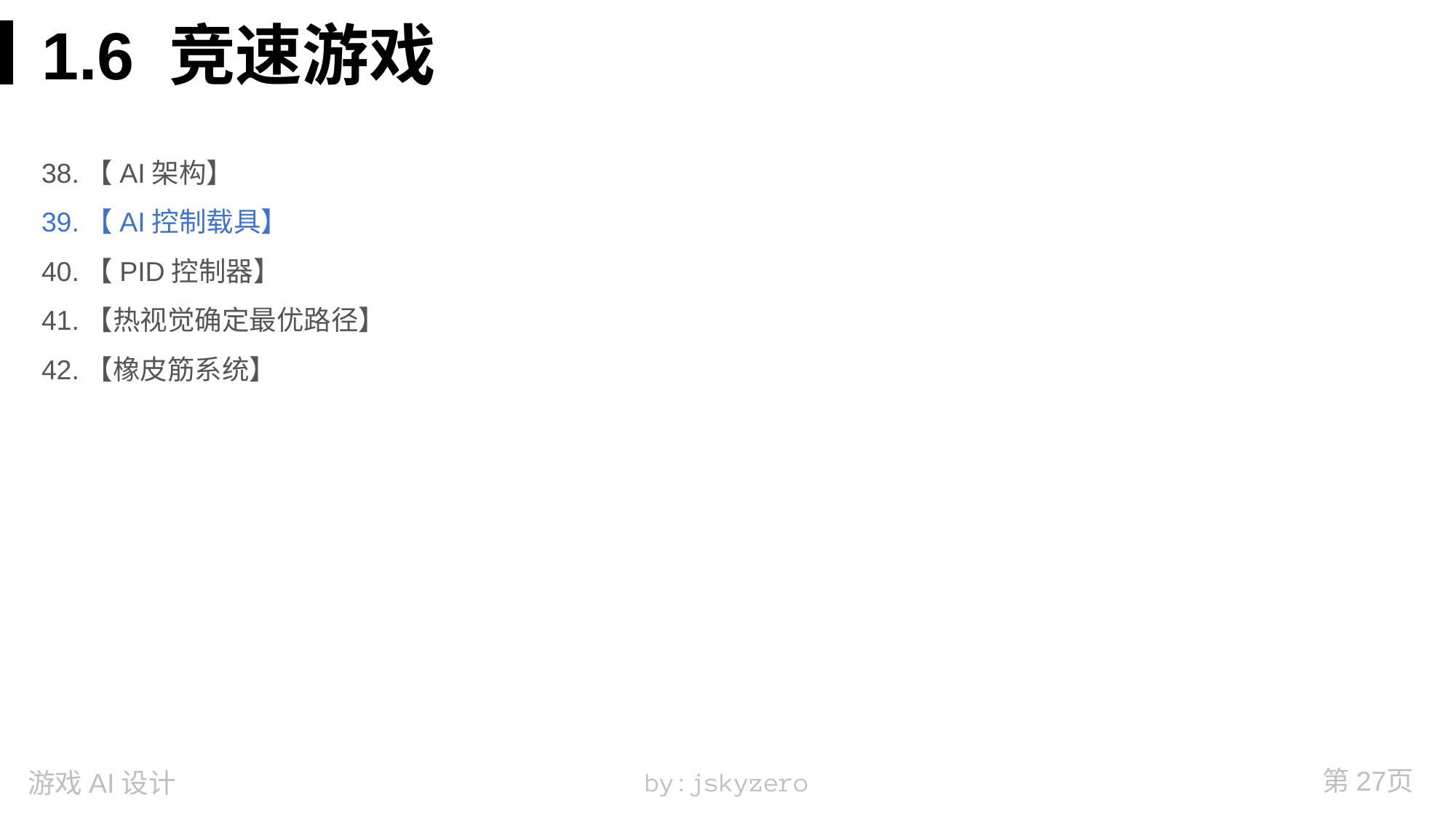

# 1.6 竞速游戏
38.【AI架构】
39.【AI控制载具】
40.【PID控制器】
41.【热视觉确定最优路径】
42.【橡皮筋系统】